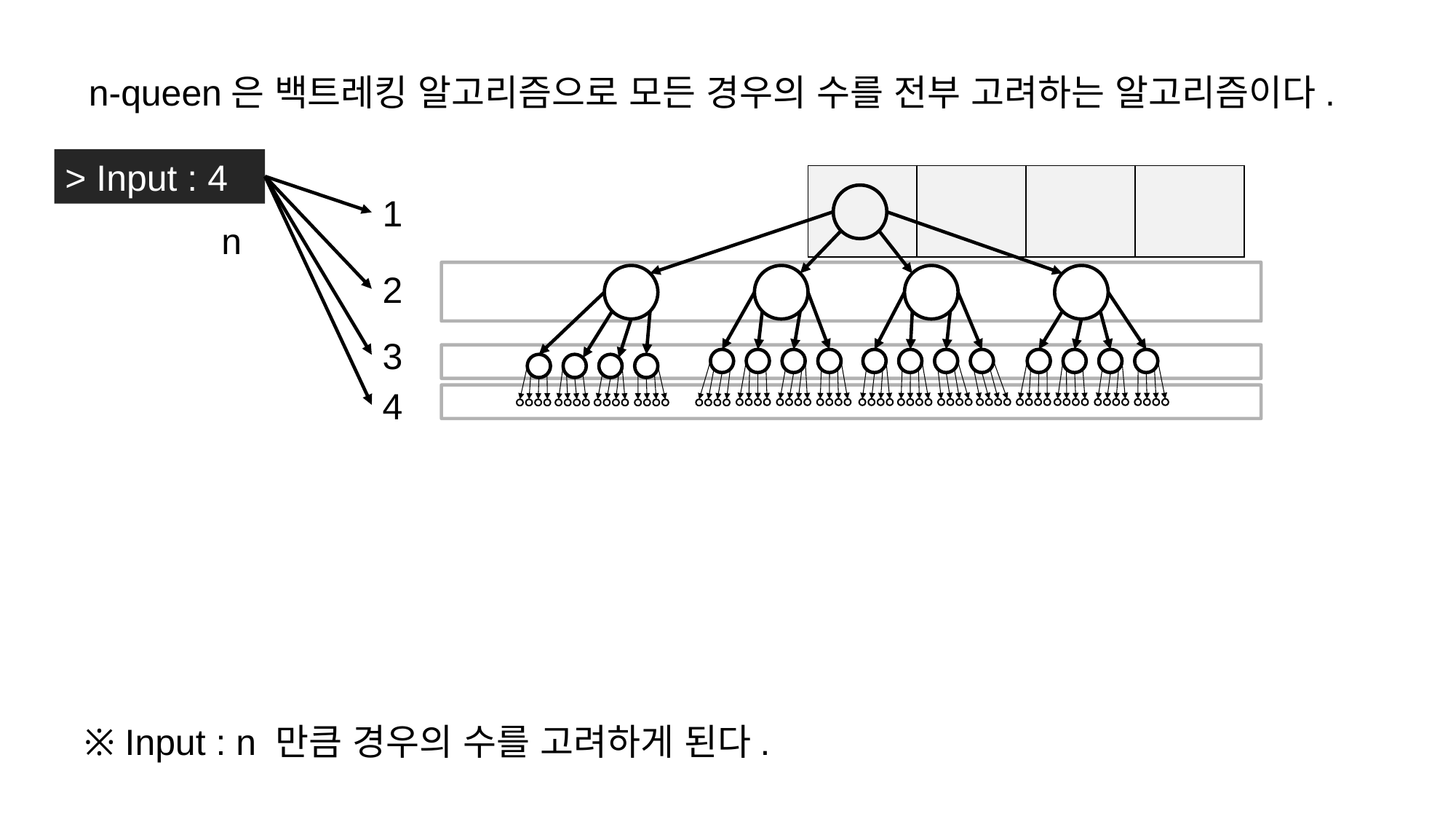

n-queen은 백트레킹 알고리즘으로 모든 경우의 수를 전부 고려하는 알고리즘이다.
> Input : 4
|  |  |  |  |
| --- | --- | --- | --- |
1

n
2

3

4

※ Input : n 만큼 경우의 수를 고려하게 된다.